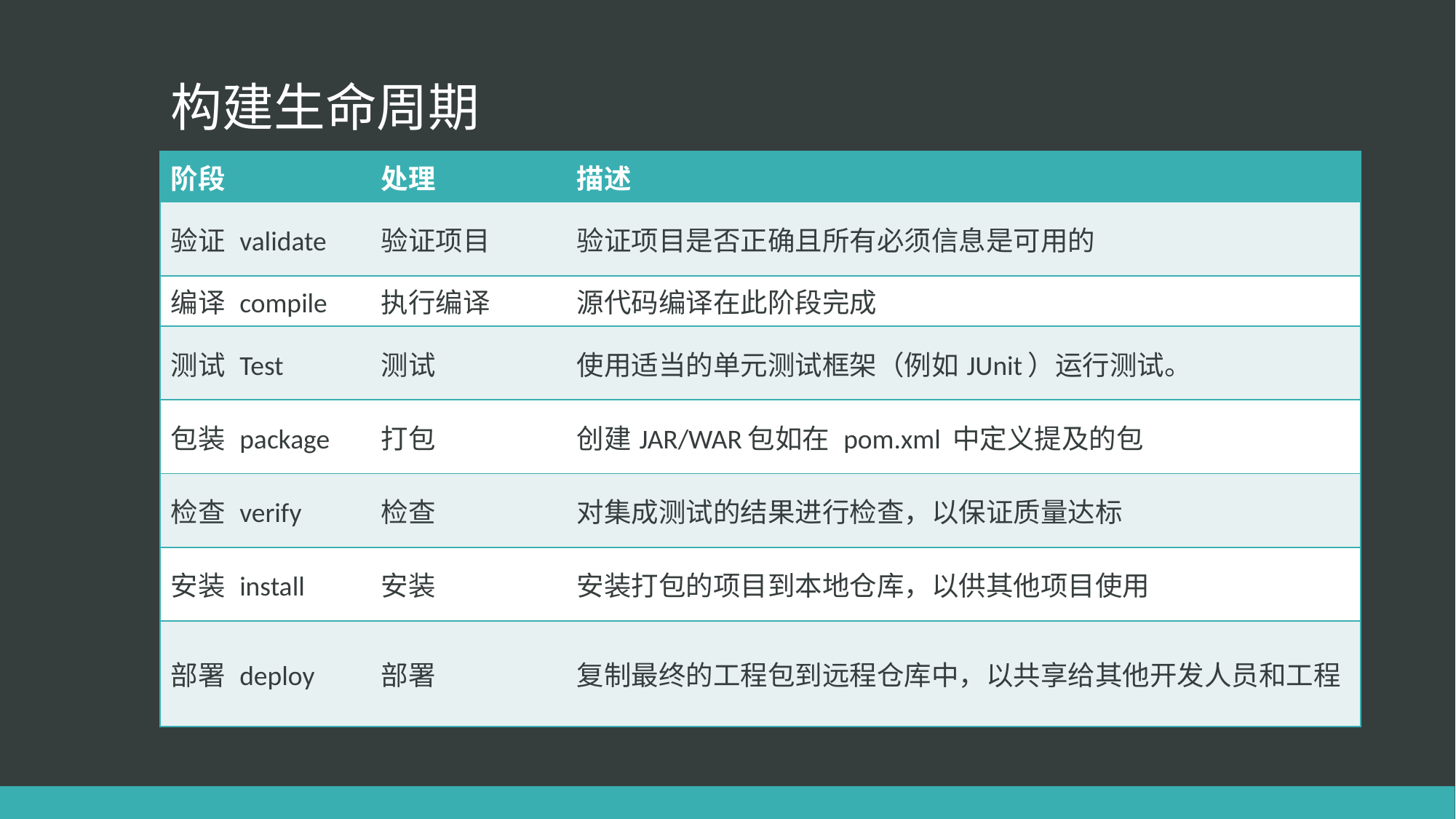

# 构建生命周期
| 阶段 | 处理 | 描述 |
| --- | --- | --- |
| 验证 validate | 验证项目 | 验证项目是否正确且所有必须信息是可用的 |
| 编译 compile | 执行编译 | 源代码编译在此阶段完成 |
| 测试 Test | 测试 | 使用适当的单元测试框架（例如JUnit）运行测试。 |
| 包装 package | 打包 | 创建JAR/WAR包如在 pom.xml 中定义提及的包 |
| 检查 verify | 检查 | 对集成测试的结果进行检查，以保证质量达标 |
| 安装 install | 安装 | 安装打包的项目到本地仓库，以供其他项目使用 |
| 部署 deploy | 部署 | 复制最终的工程包到远程仓库中，以共享给其他开发人员和工程 |